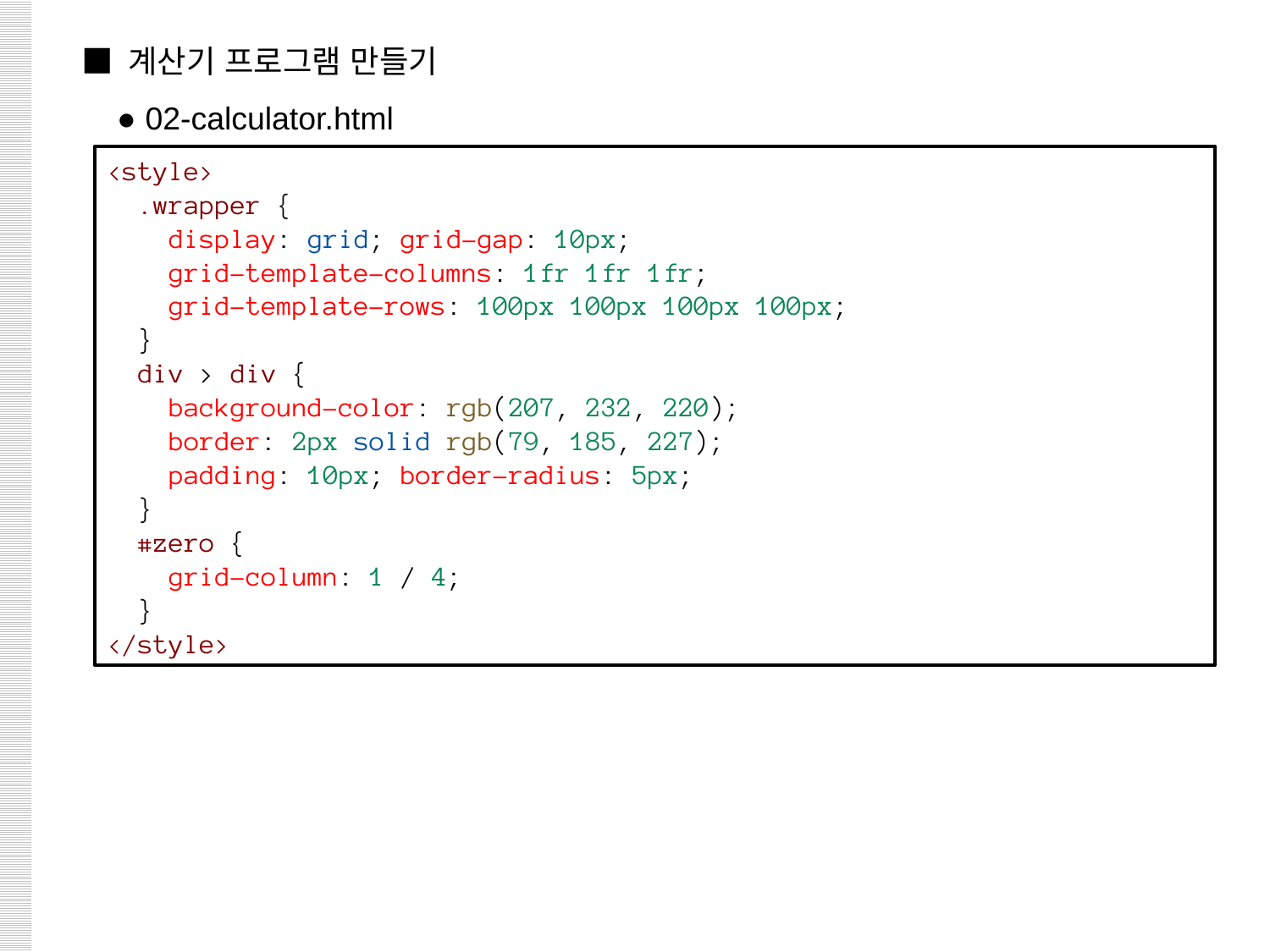

■ 계산기 프로그램 만들기
    ● 02-calculator.html
<style>
  .wrapper {
    display: grid; grid-gap: 10px;
    grid-template-columns: 1fr 1fr 1fr;
    grid-template-rows: 100px 100px 100px 100px;
  }
  div > div {
    background-color: rgb(207, 232, 220);
    border: 2px solid rgb(79, 185, 227);
    padding: 10px; border-radius: 5px;
  }
  #zero {
    grid-column: 1 / 4;
  }
</style>